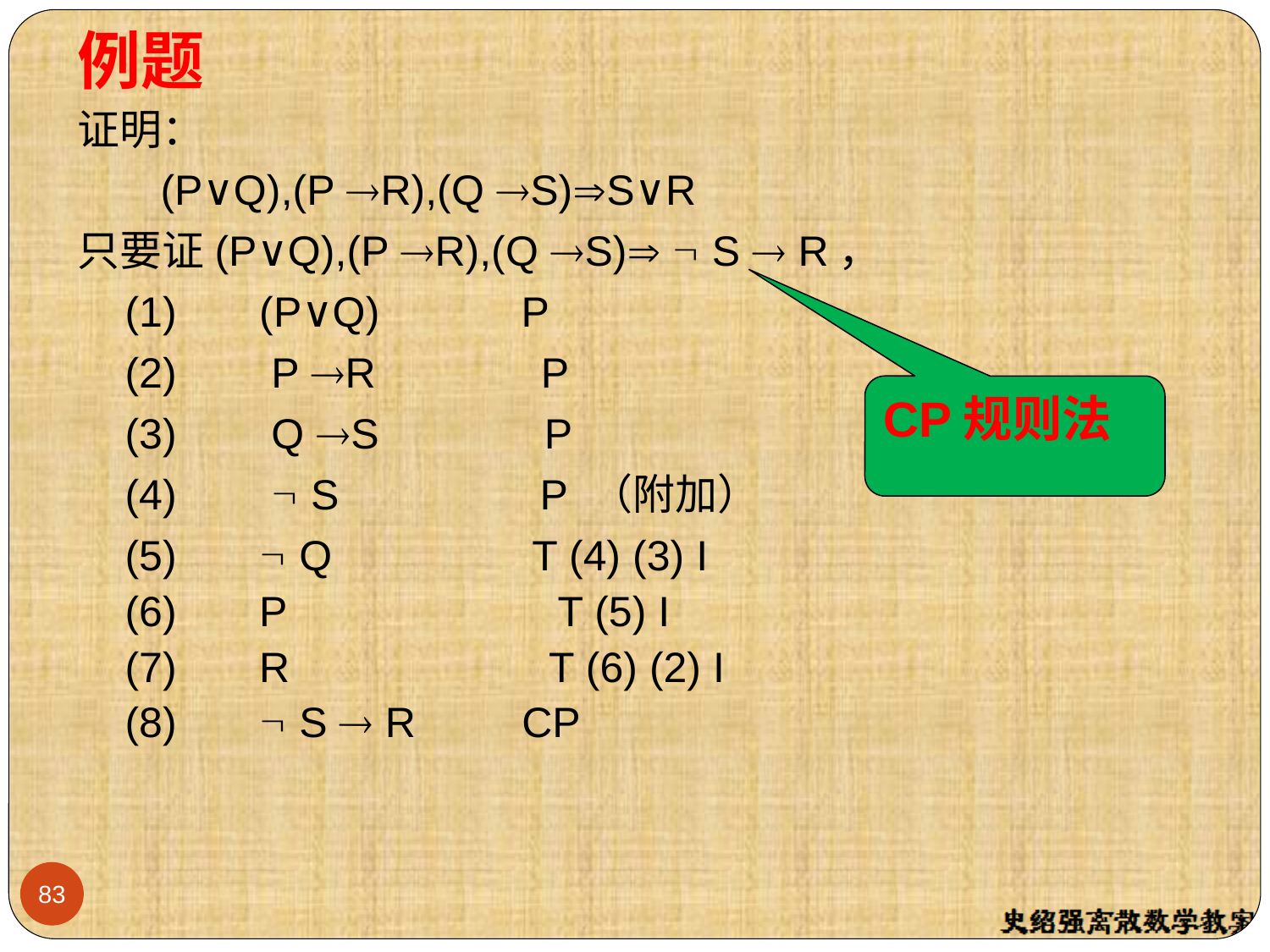

例题
证明：
       (P∨Q),(P →R),(Q →S)⇒S∨R
只要证(P∨Q),(P →R),(Q →S)⇒ ¬ S → R，
    (1)       (P∨Q)            P
    (2)        P →R              P
    (3)        Q →S              P
    (4)        ¬ S                 P （附加）
    (5)       ¬ Q                 T (4) (3) I
    (6)       P                       T (5) I
    (7)       R                      T (6) (2) I
    (8)       ¬ S → R         CP

CP规则法

83